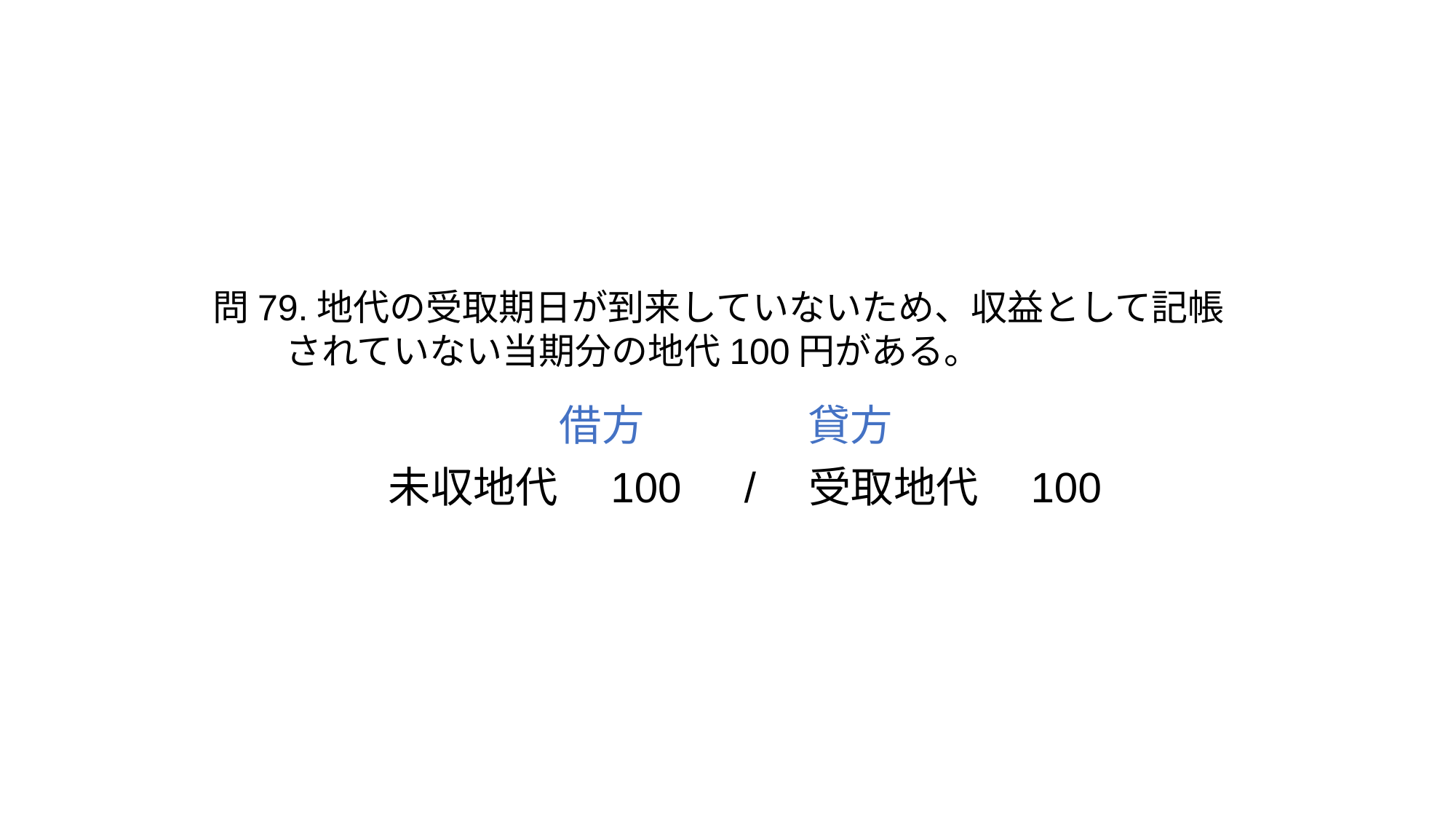

問79.地代の受取期日が到来していないため、収益として記帳
　　されていない当期分の地代100円がある。
借方
貸方
未収地代　100　/　受取地代　100